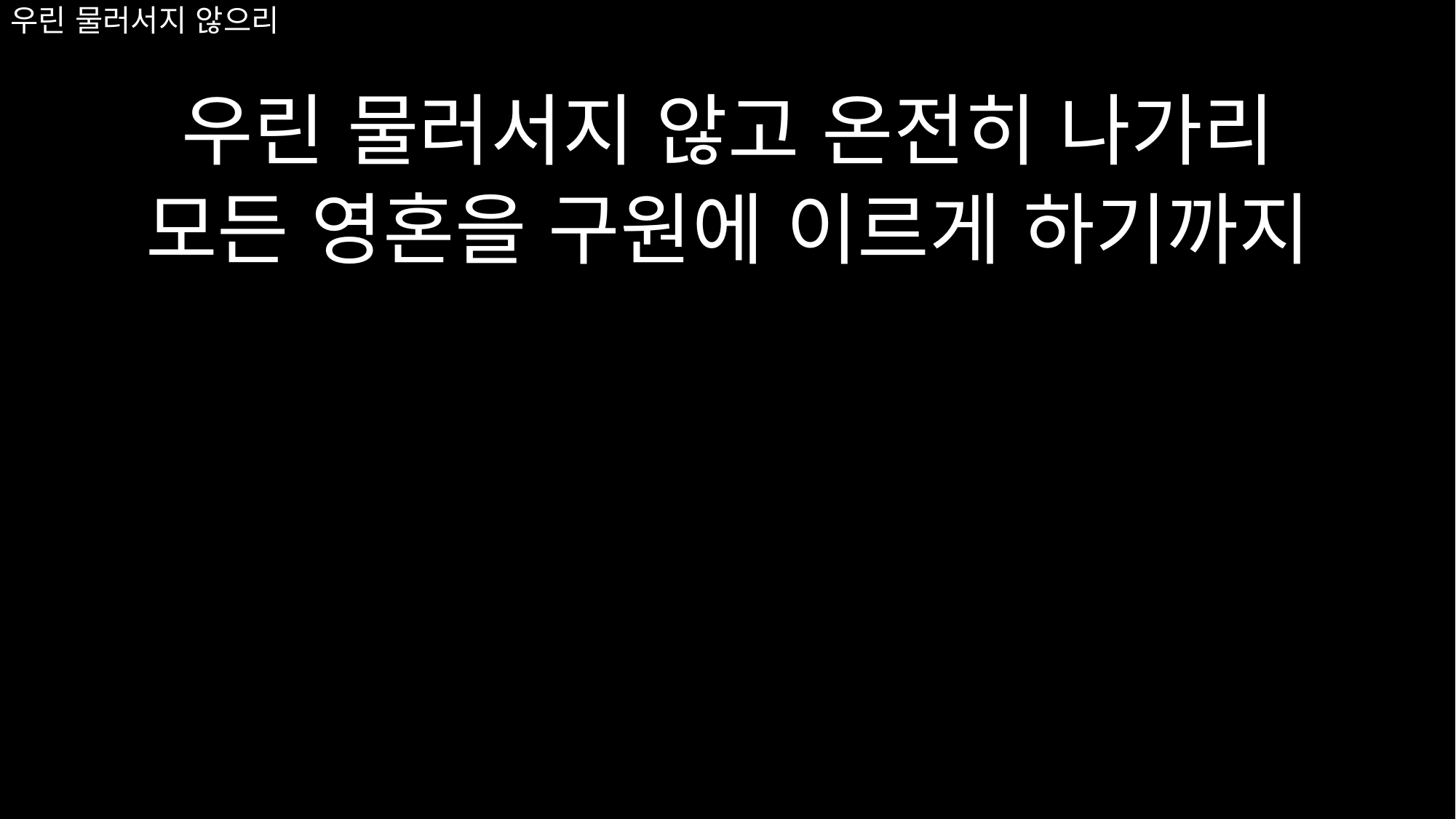

우린 물러서지 않고 온전히 나가리
모든 영혼을 구원에 이르게 하기까지

# 우린 물러서지 않으리